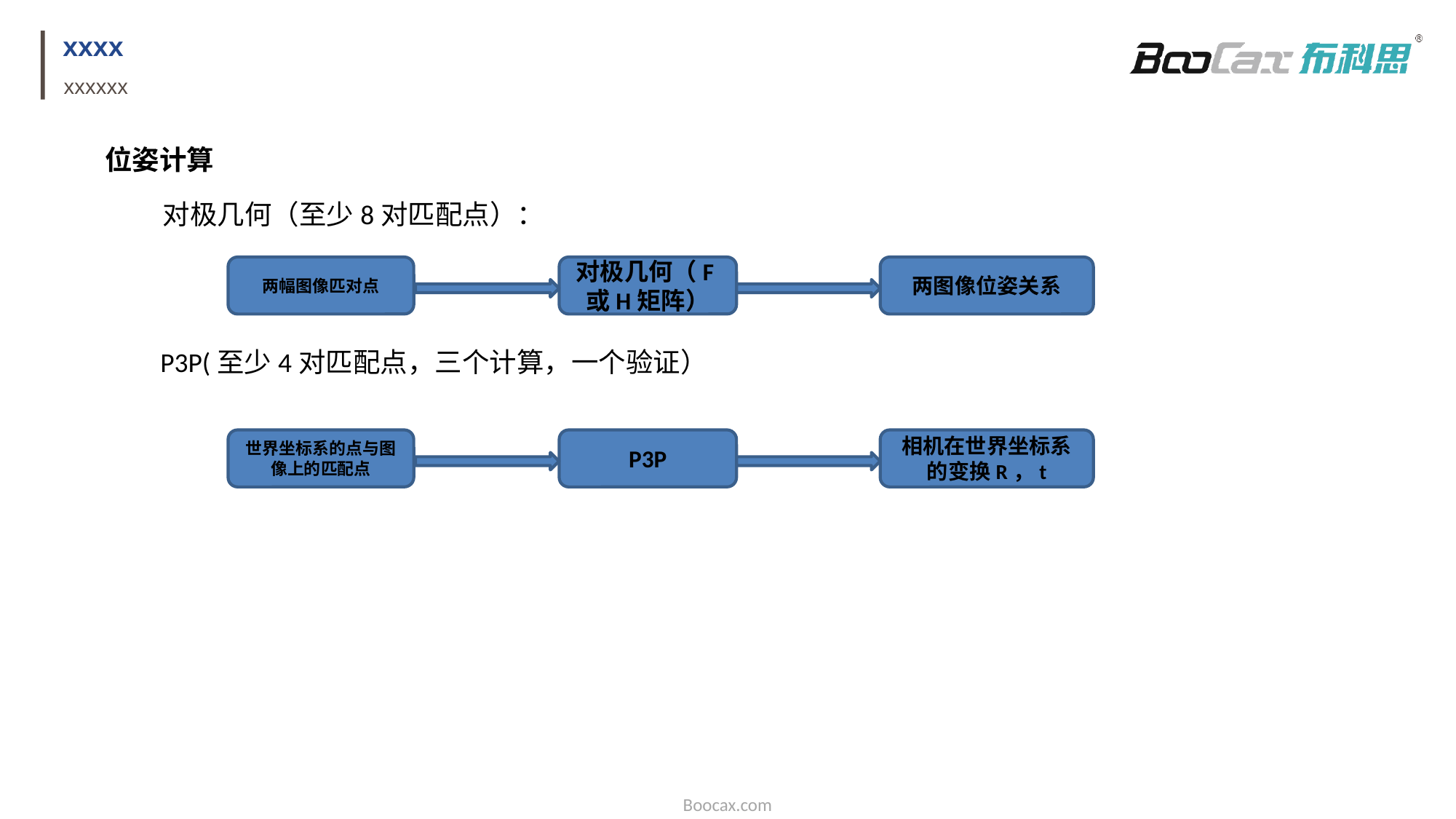

位姿计算
对极几何（至少8对匹配点）：
两幅图像匹对点
对极几何（F或H矩阵）
两图像位姿关系

P3P(至少4对匹配点，三个计算，一个验证）
世界坐标系的点与图像上的匹配点
P3P
相机在世界坐标系的变换R，t